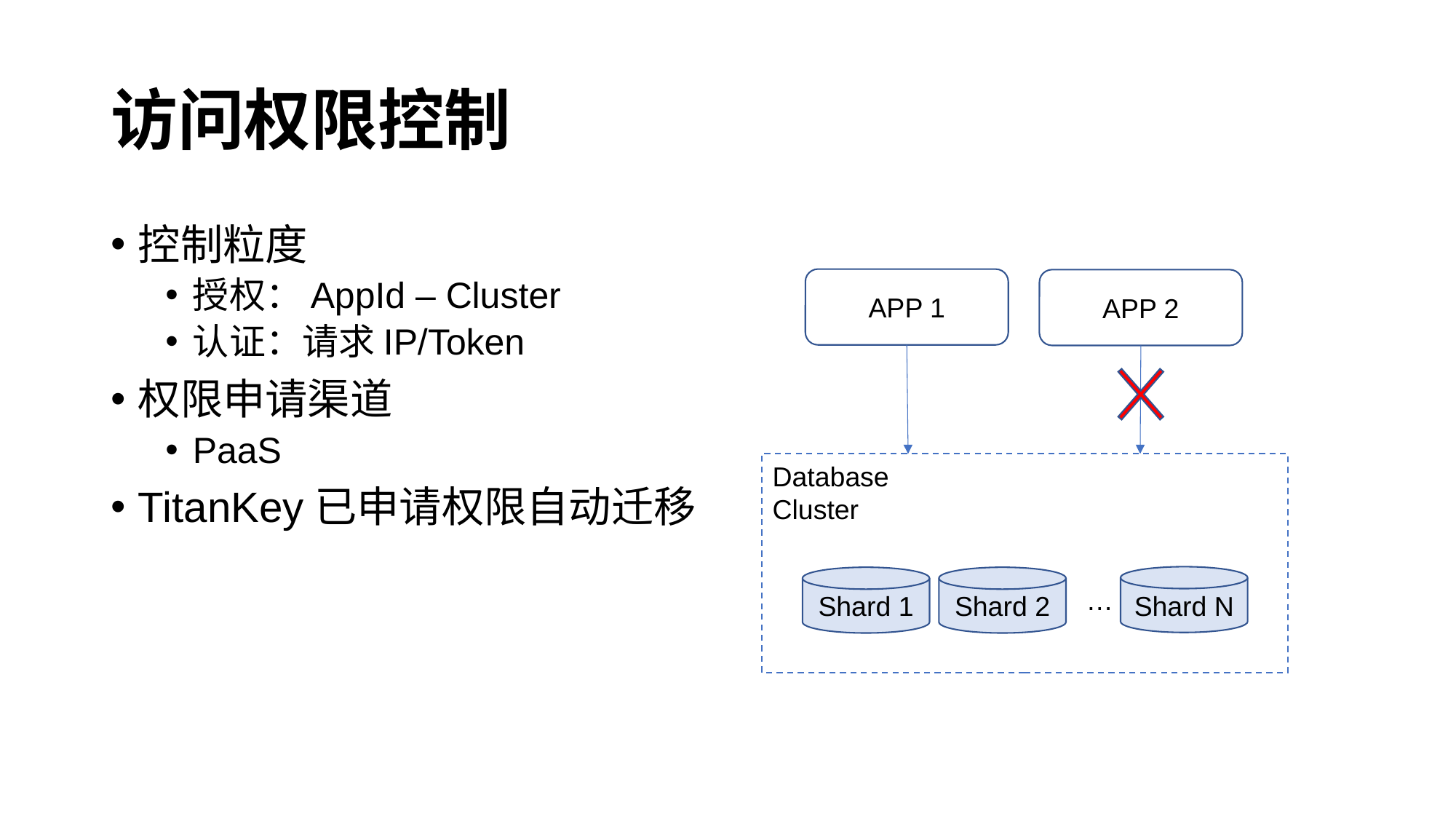

# 访问权限控制
控制粒度
授权：AppId – Cluster
认证：请求IP/Token
权限申请渠道
PaaS
TitanKey已申请权限自动迁移
APP 1
APP 2

Database
Cluster
Shard N
Shard 1
Shard 2
…